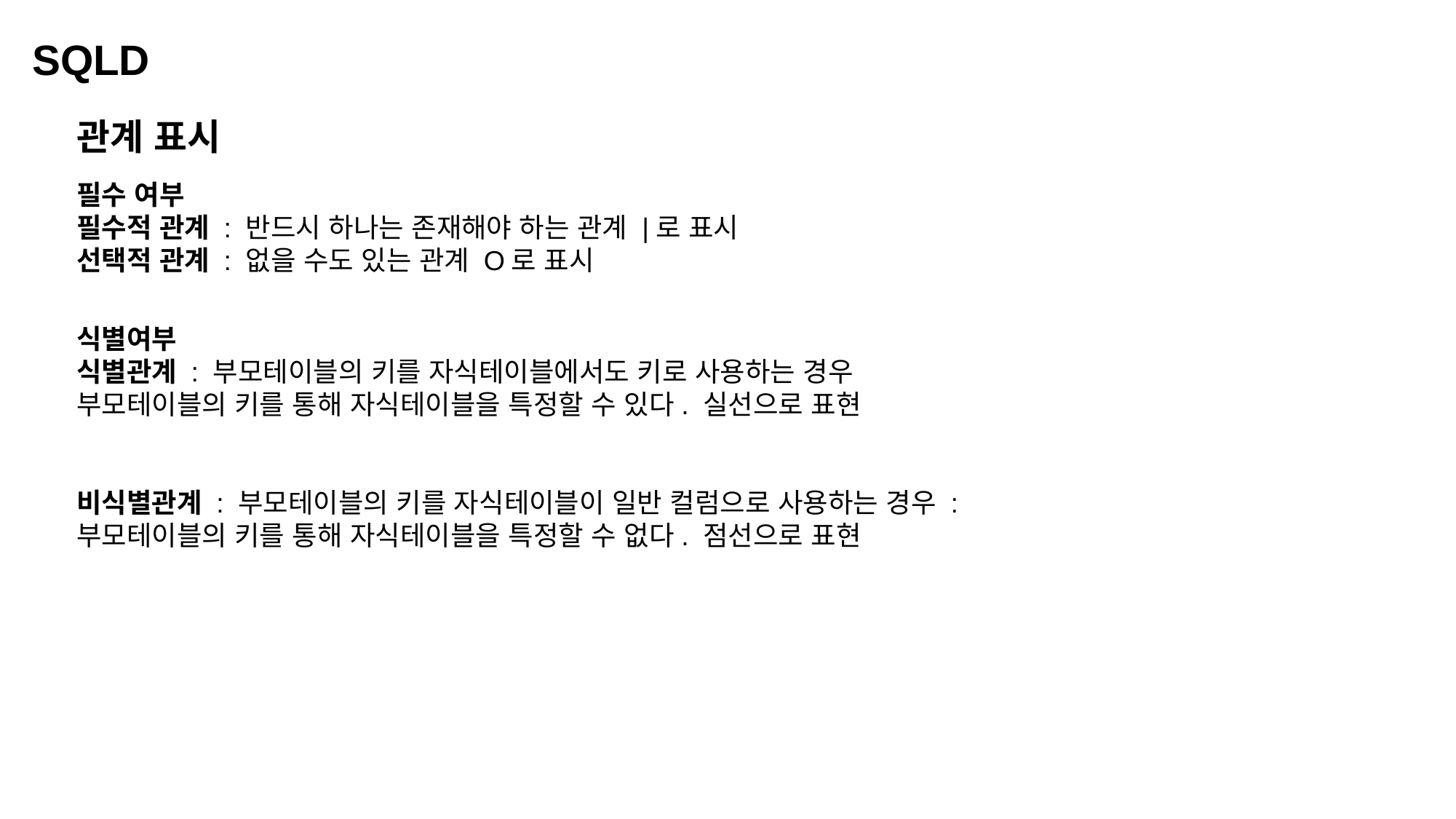

SQLD
관계 표시
필수 여부
필수적 관계 : 반드시 하나는 존재해야 하는 관계 |로 표시
선택적 관계 : 없을 수도 있는 관계 O로 표시
식별여부
식별관계 : 부모테이블의 키를 자식테이블에서도 키로 사용하는 경우
부모테이블의 키를 통해 자식테이블을 특정할 수 있다. 실선으로 표현

비식별관계 : 부모테이블의 키를 자식테이블이 일반 컬럼으로 사용하는 경우 :
부모테이블의 키를 통해 자식테이블을 특정할 수 없다. 점선으로 표현